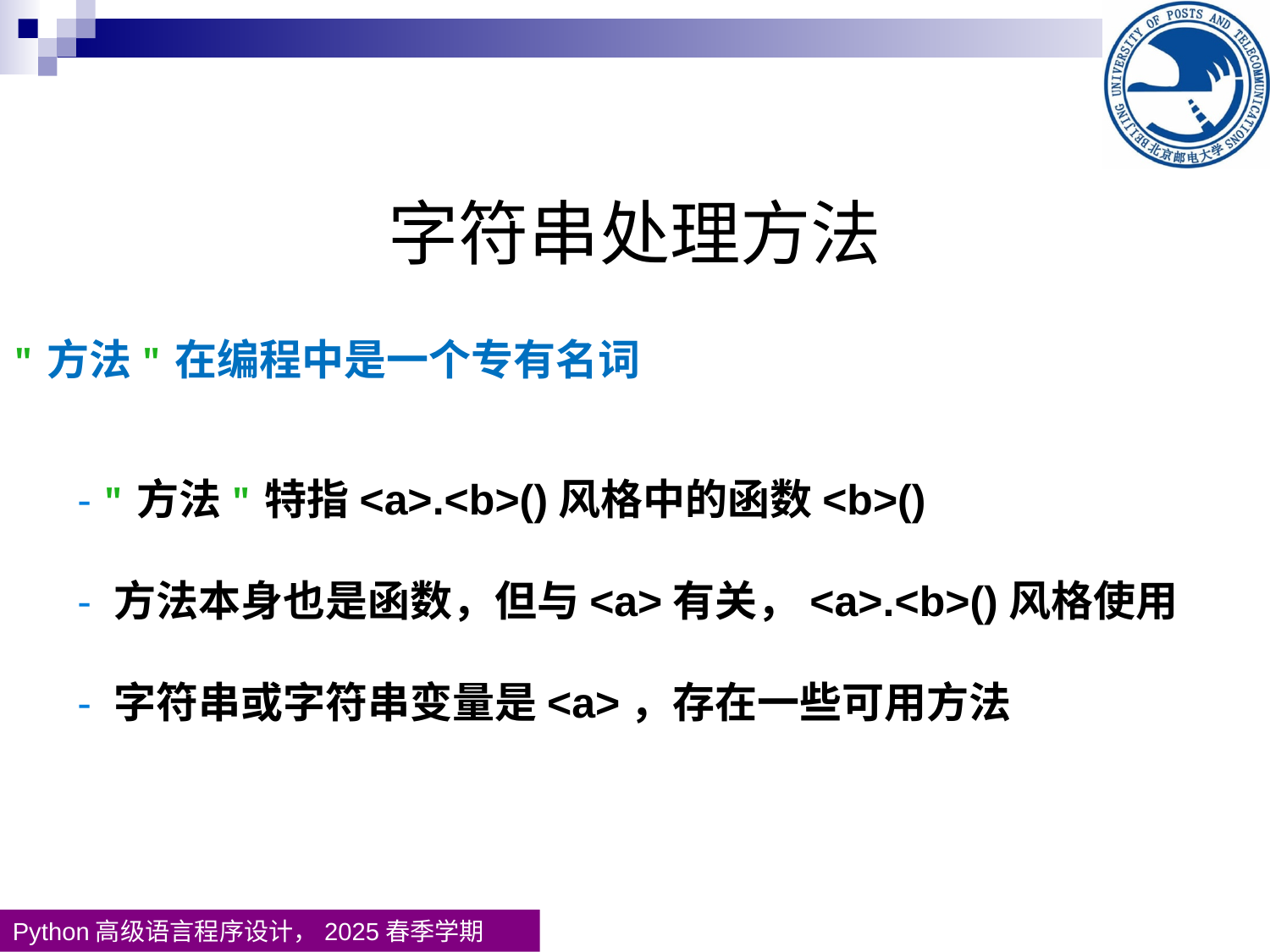

字符串处理方法
"方法"在编程中是一个专有名词
- "方法"特指<a>.<b>()风格中的函数<b>()
- 方法本身也是函数，但与<a>有关，<a>.<b>()风格使用
- 字符串或字符串变量是<a>，存在一些可用方法